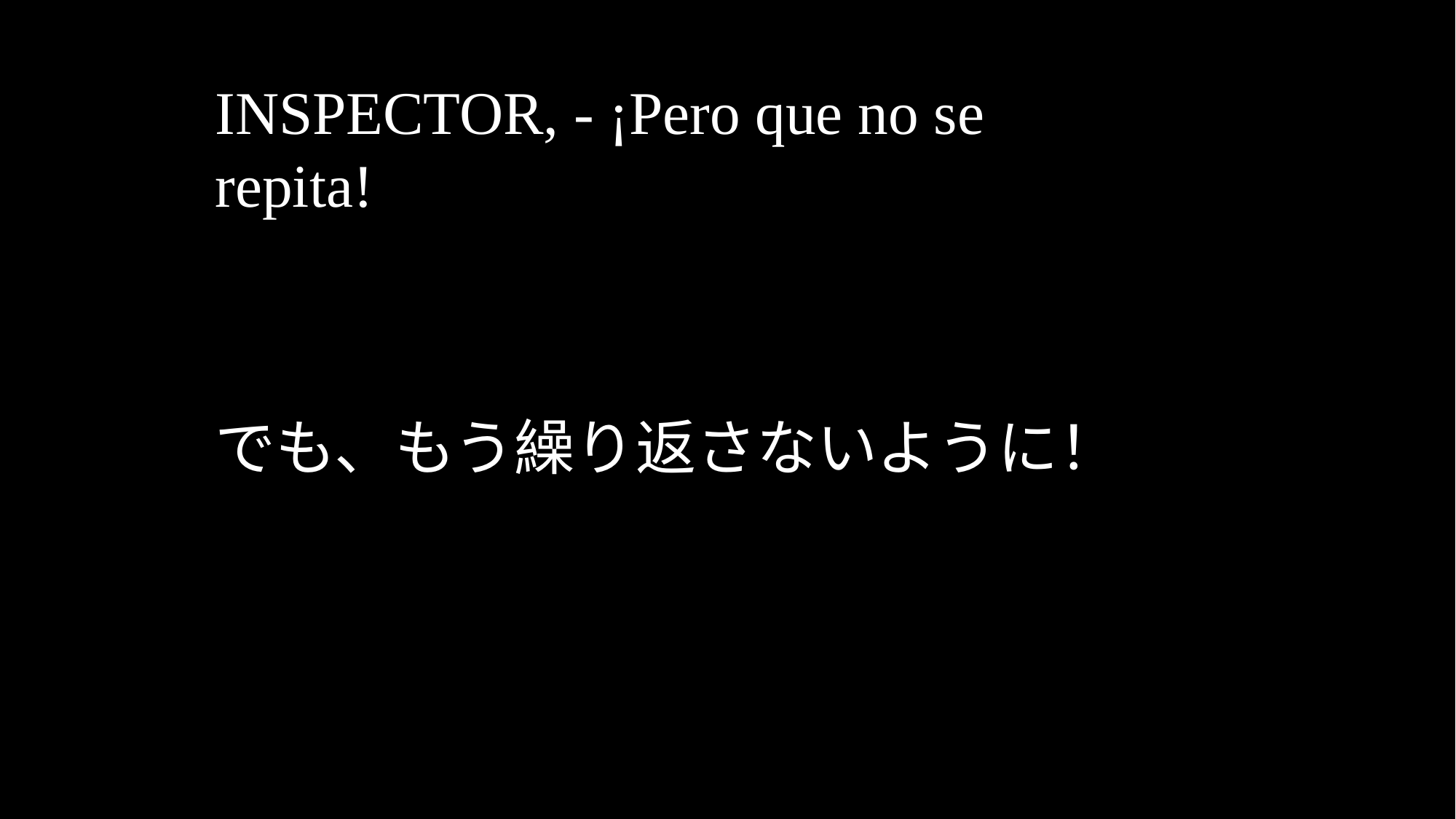

INSPECTOR, - ¡Pero que no se repita!

でも、もう繰り返さないように！